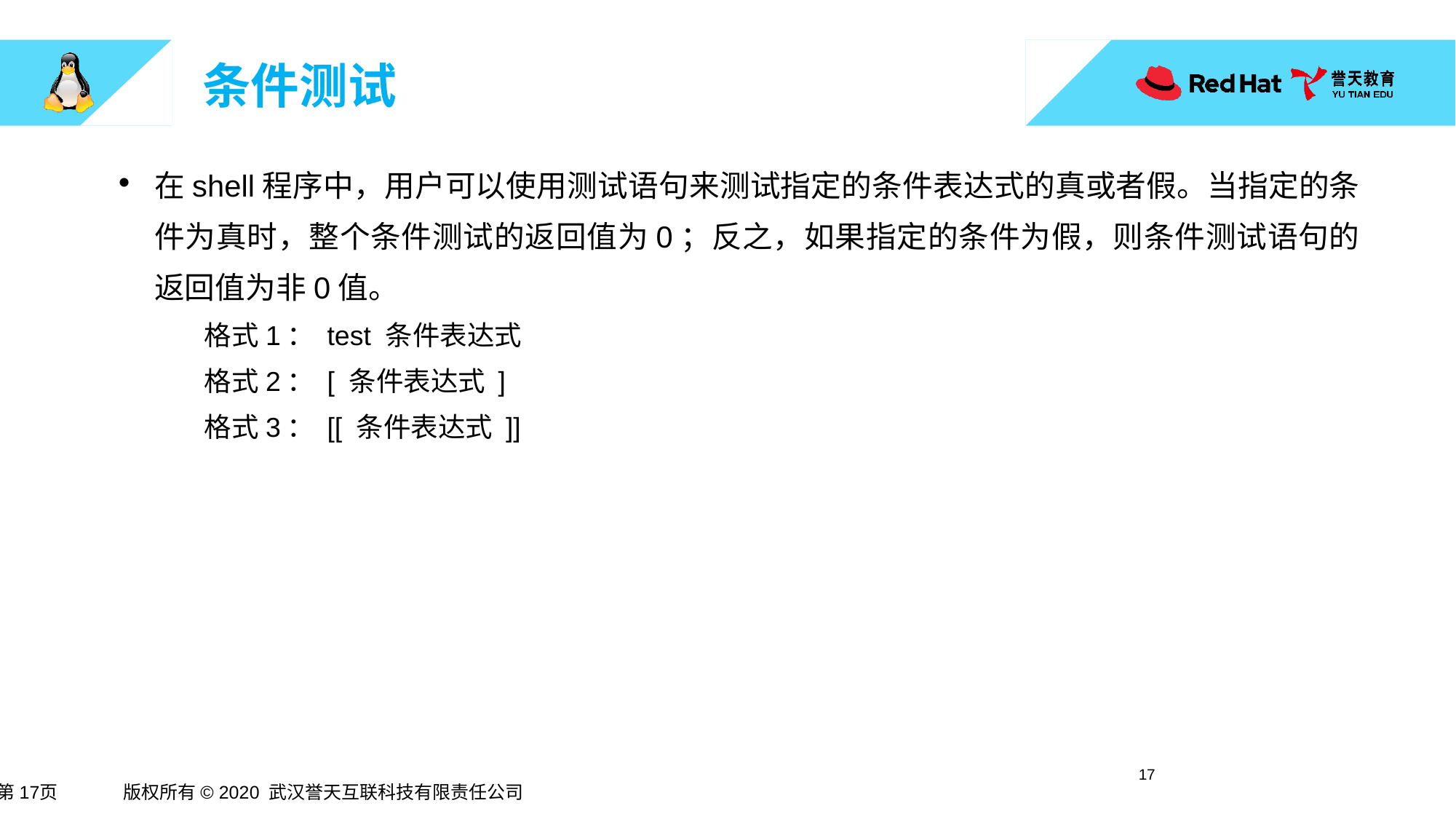

# 条件测试
在shell程序中，用户可以使用测试语句来测试指定的条件表达式的真或者假。当指定的条件为真时，整个条件测试的返回值为0；反之，如果指定的条件为假，则条件测试语句的返回值为非0值。
格式1： test 条件表达式
格式2： [ 条件表达式 ]
格式3： [[ 条件表达式 ]]
17